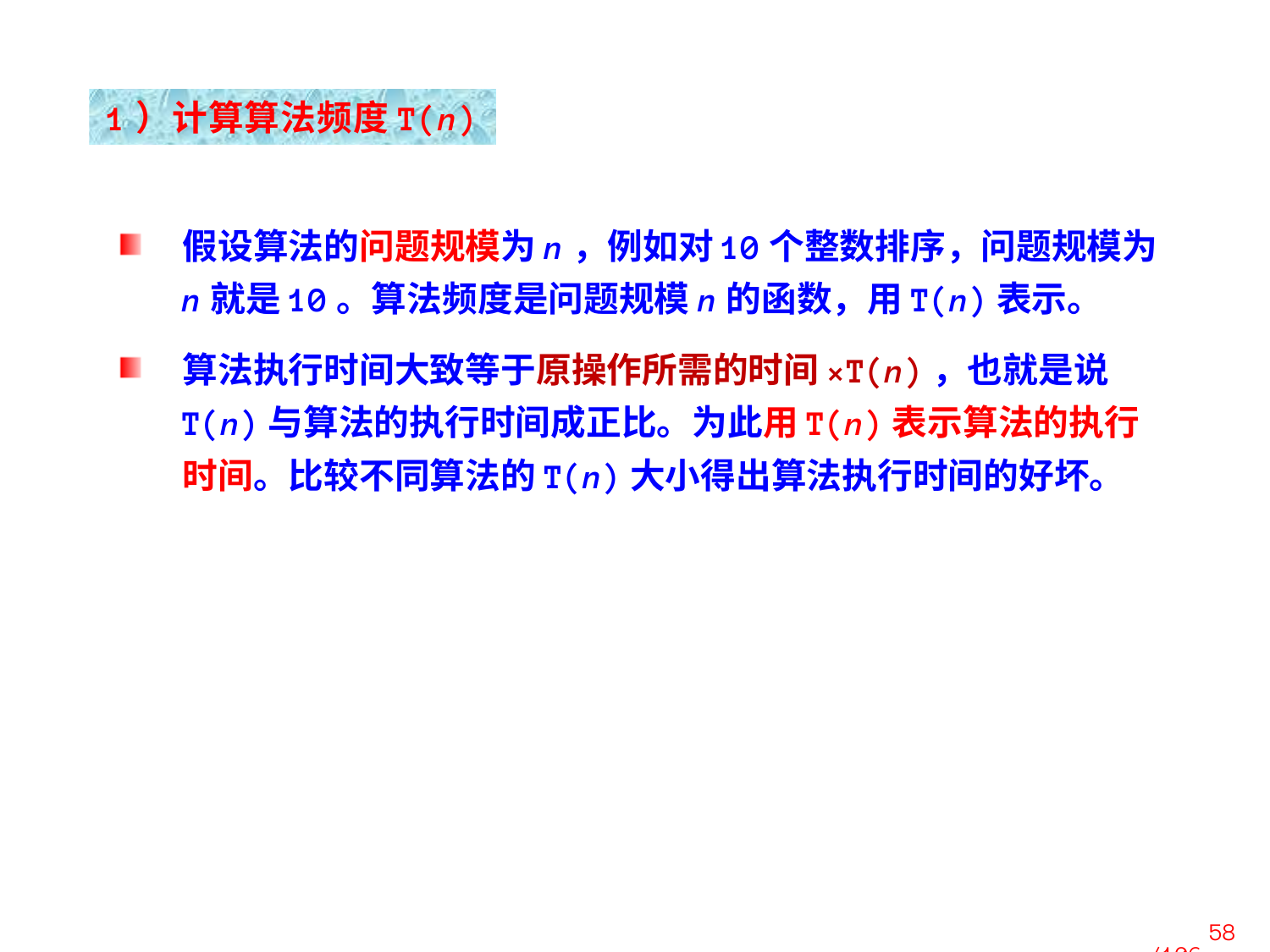

1）计算算法频度T(n)
假设算法的问题规模为n，例如对10个整数排序，问题规模为n就是10。算法频度是问题规模n的函数，用T(n)表示。
算法执行时间大致等于原操作所需的时间×T(n)，也就是说T(n)与算法的执行时间成正比。为此用T(n)表示算法的执行时间。比较不同算法的T(n)大小得出算法执行时间的好坏。
                 58/106